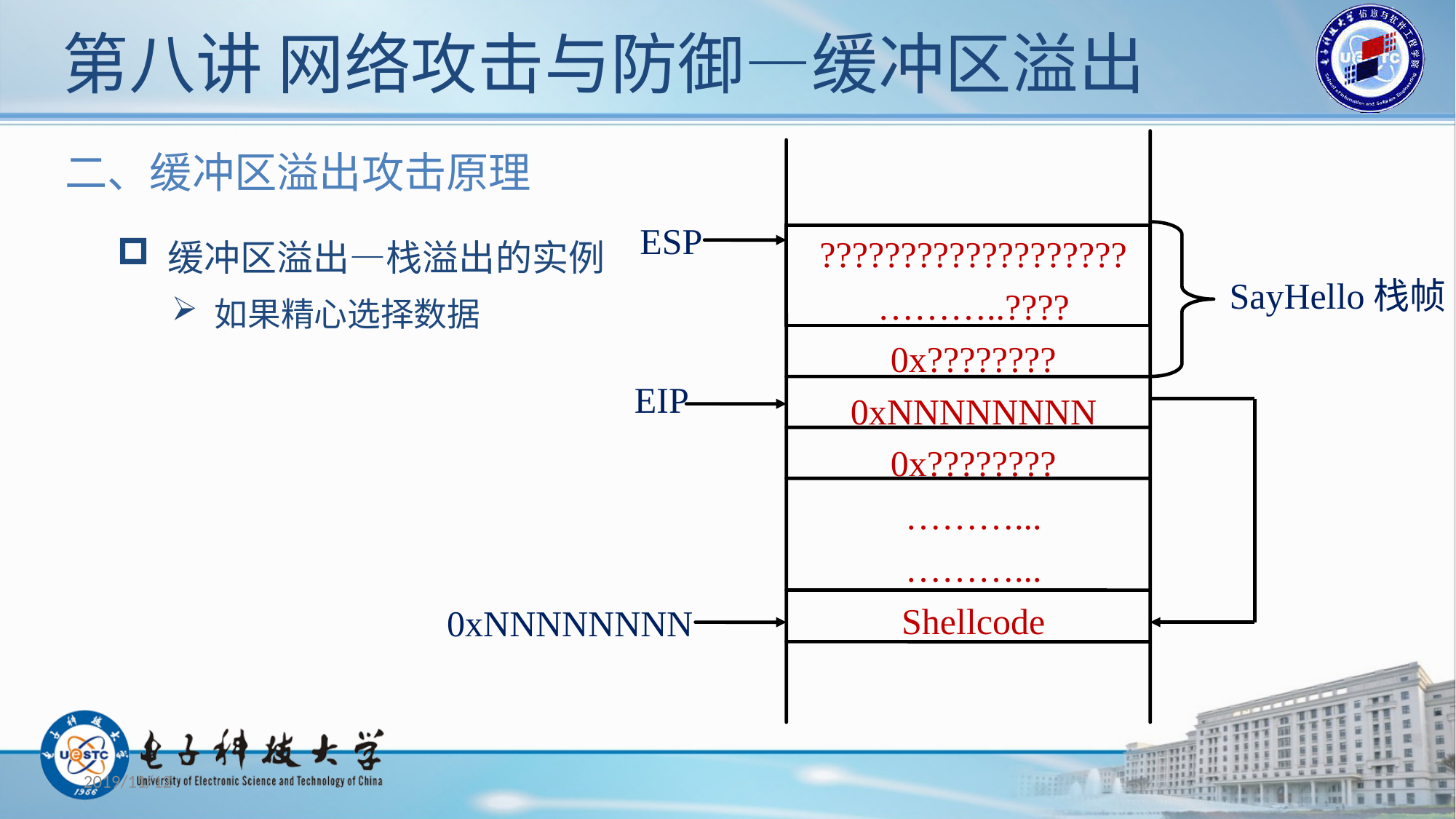

# 第八讲 网络攻击与防御—缓冲区溢出

ESP
???????????????????
………..????
0x????????
0xNNNNNNNN
0x????????
………...
………...
Shellcode

 SayHello栈帧
EIP

0xNNNNNNNN

二、缓冲区溢出攻击原理
 缓冲区溢出—栈溢出的实例
 如果精心选择数据
2019/11/12